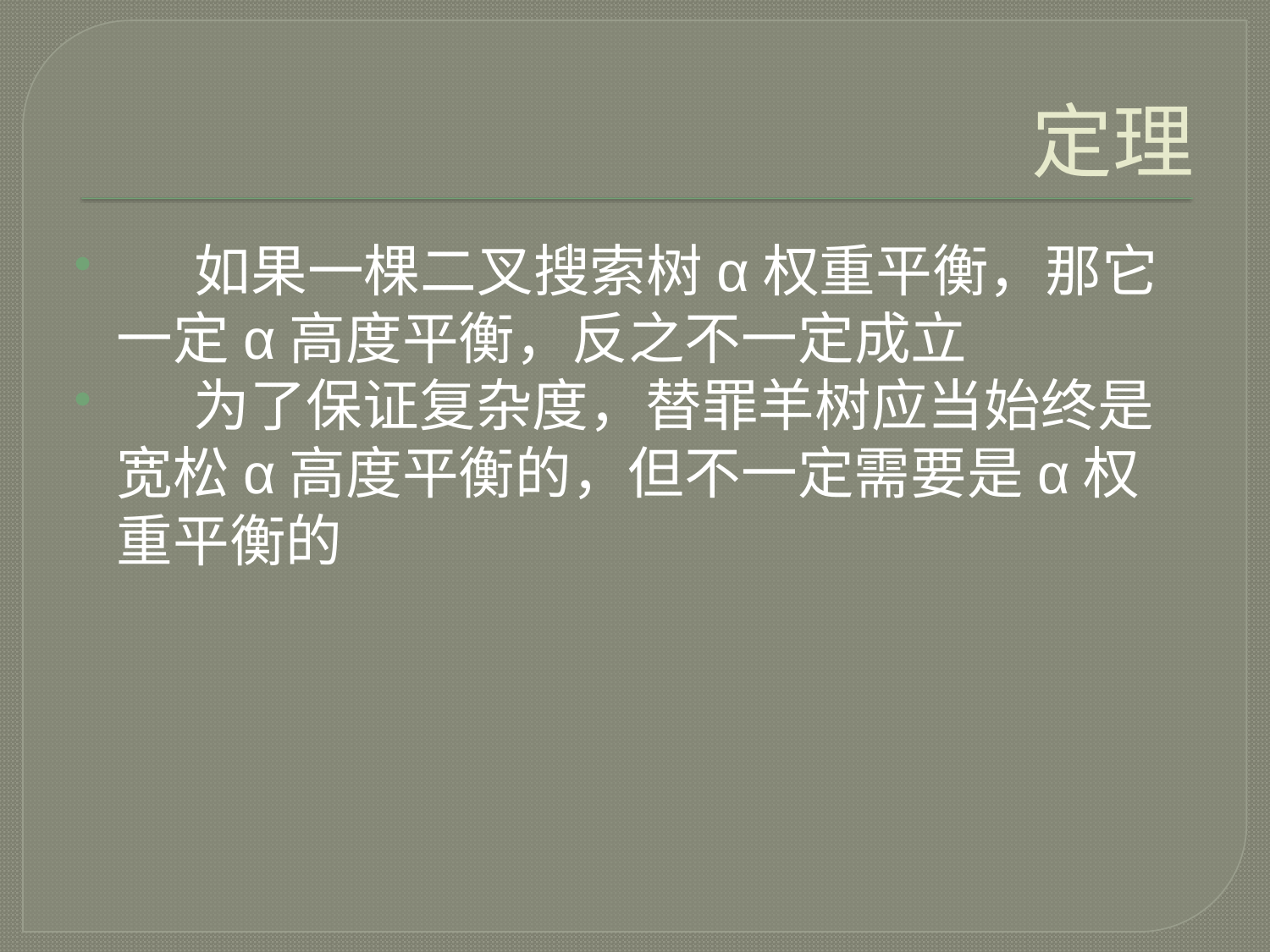

# 定理
     如果一棵二叉搜索树α权重平衡，那它一定α高度平衡，反之不一定成立
     为了保证复杂度，替罪羊树应当始终是宽松α高度平衡的，但不一定需要是α权重平衡的